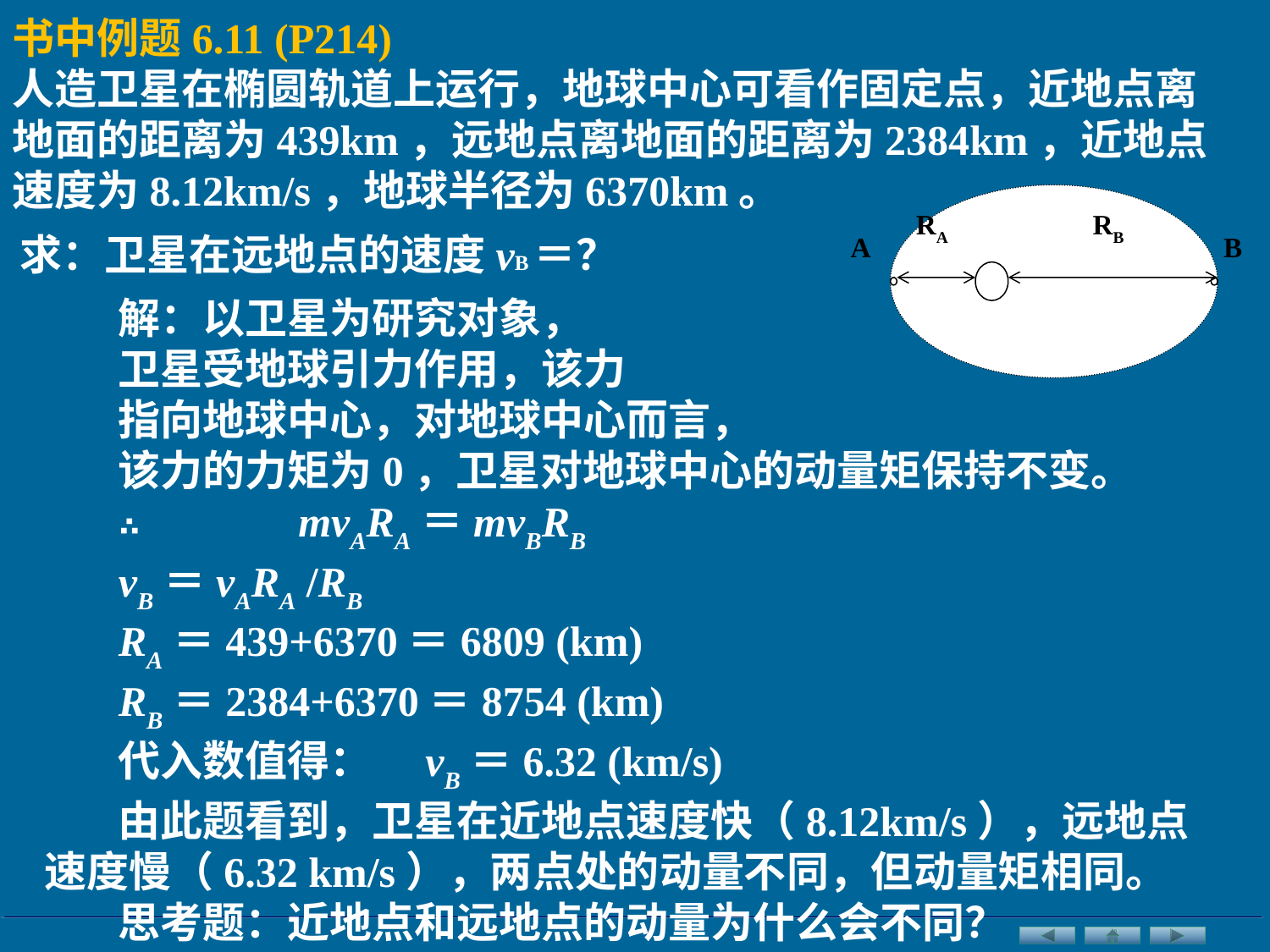

书中例题6.11 (P214)
人造卫星在椭圆轨道上运行，地球中心可看作固定点，近地点离地面的距离为439km，远地点离地面的距离为2384km，近地点速度为8.12km/s，地球半径为6370km。

RA

RB

A

B

求：卫星在远地点的速度vB＝？
解：以卫星为研究对象，
卫星受地球引力作用，该力
指向地球中心，对地球中心而言，
该力的力矩为0，卫星对地球中心的动量矩保持不变。
∴		mvARA＝mvBRB
vB＝vARA /RB
RA＝439+6370＝6809 (km)
RB＝2384+6370＝8754 (km)
代入数值得：	vB＝6.32 (km/s)
由此题看到，卫星在近地点速度快（8.12km/s），远地点速度慢（6.32 km/s），两点处的动量不同，但动量矩相同。
思考题：近地点和远地点的动量为什么会不同？